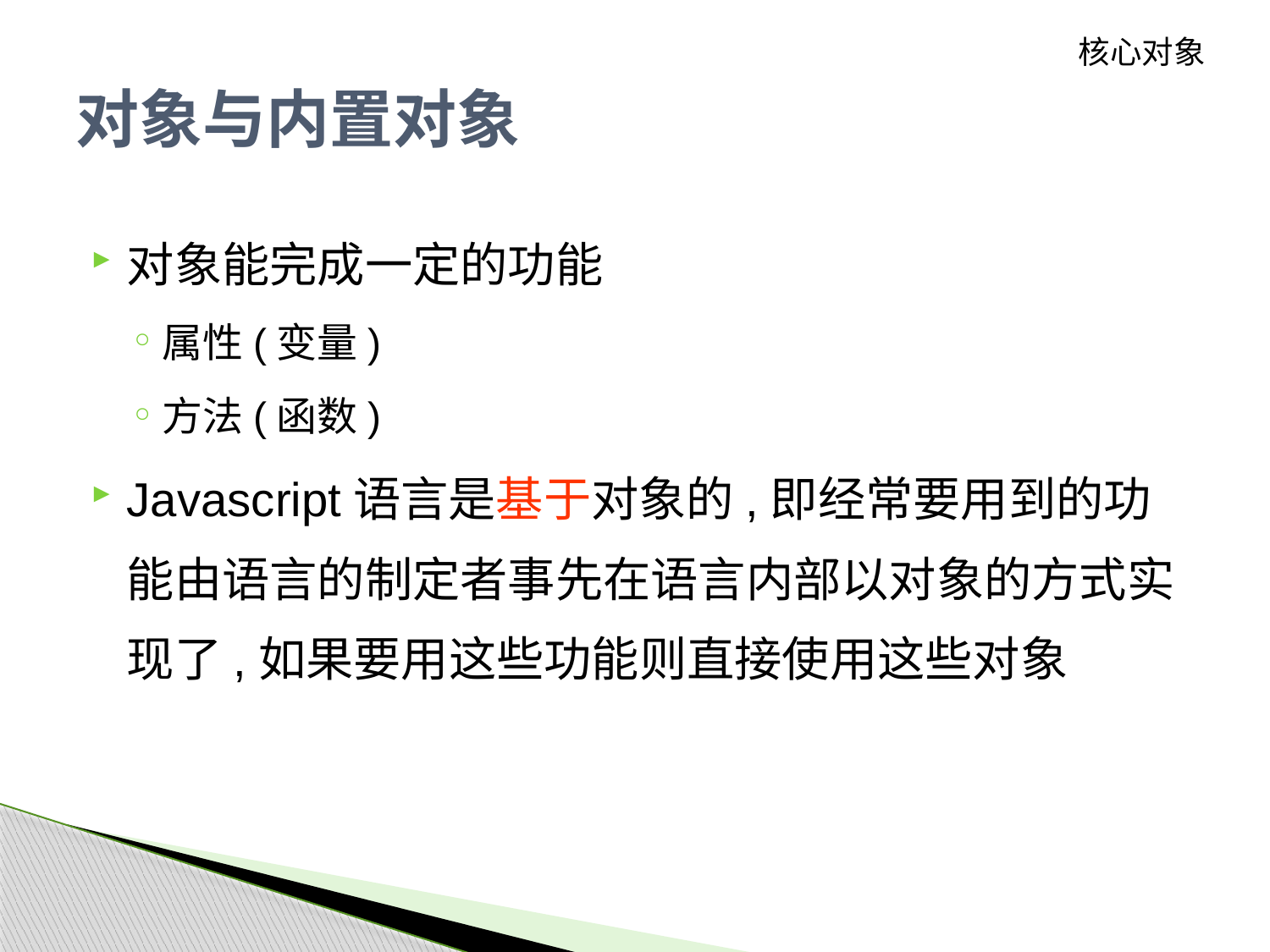

核心对象
# 对象与内置对象
对象能完成一定的功能
属性(变量)
方法(函数)
Javascript语言是基于对象的,即经常要用到的功能由语言的制定者事先在语言内部以对象的方式实现了,如果要用这些功能则直接使用这些对象